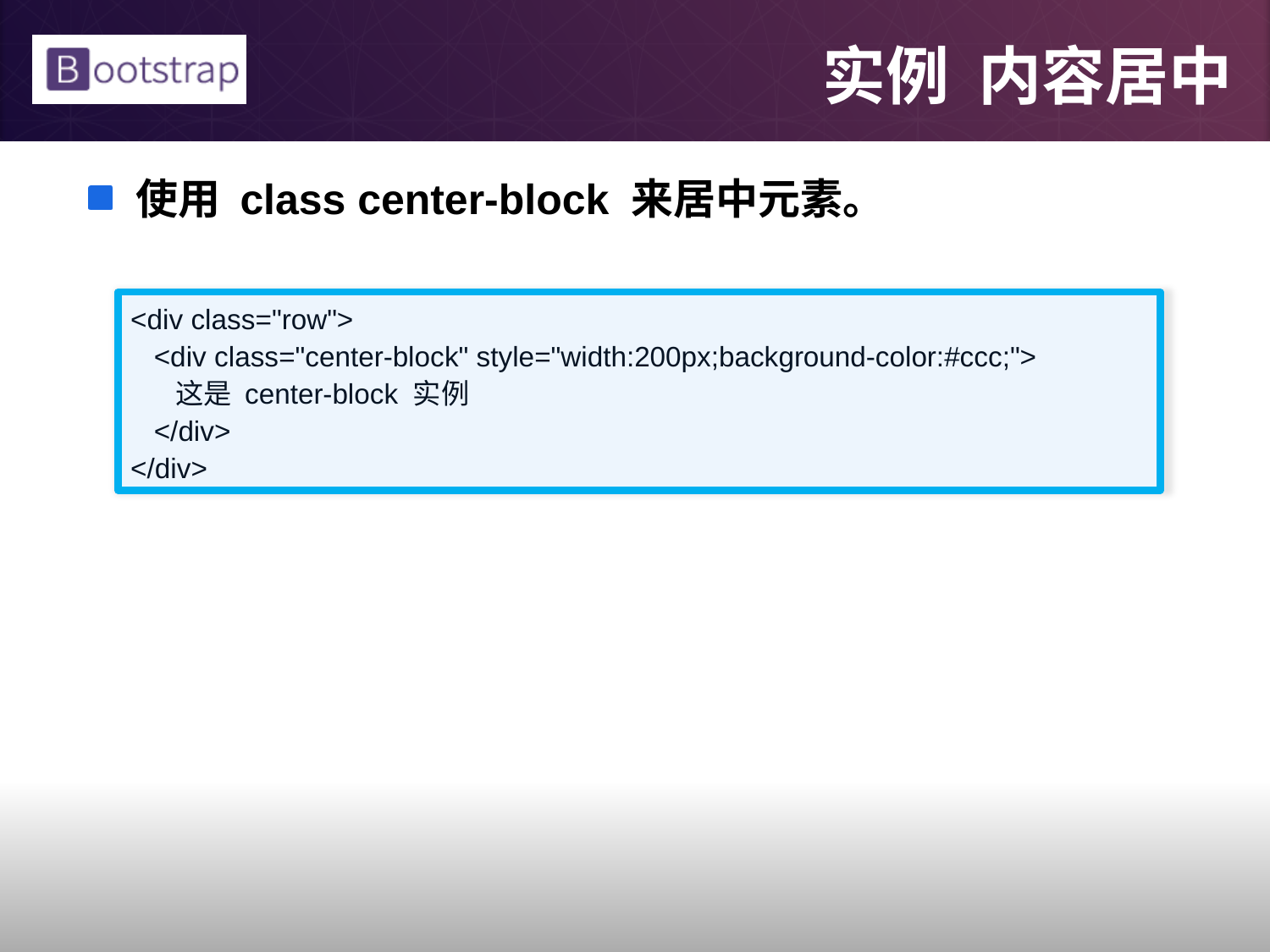

# 实例  内容居中
使用 class center-block 来居中元素。
<div class="row">
   <div class="center-block" style="width:200px;background-color:#ccc;">
      这是 center-block 实例
   </div>
</div>